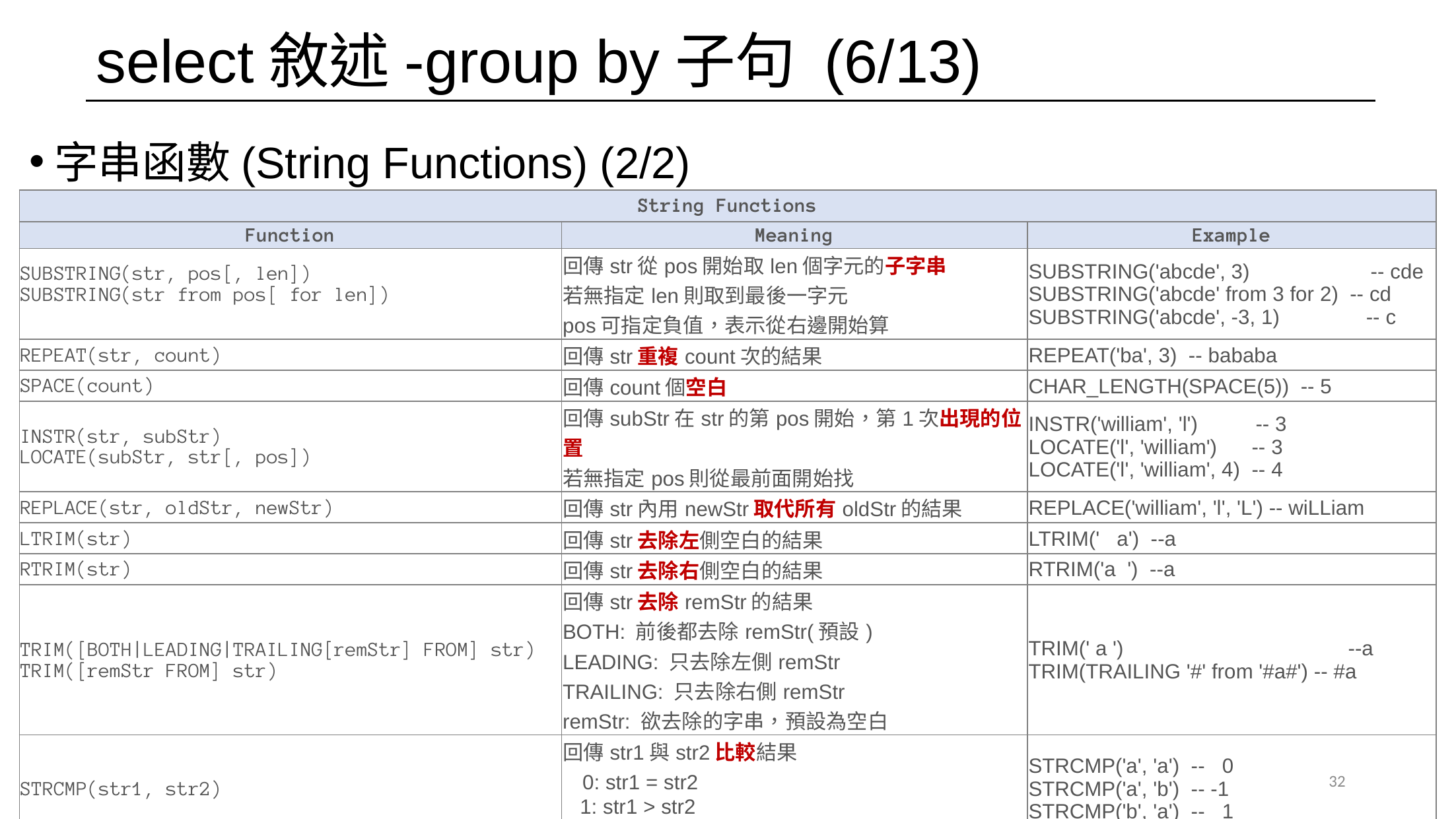

# select敘述-group by子句 (6/13)
字串函數(String Functions) (2/2)
| String Functions |  |  |
| --- | --- | --- |
| Function | Meaning | Example |
| SUBSTRING(str, pos[, len]) SUBSTRING(str from pos[ for len]) | 回傳str從pos開始取len個字元的子字串 若無指定len則取到最後一字元 pos可指定負值，表示從右邊開始算 | SUBSTRING('abcde', 3) -- cde SUBSTRING('abcde' from 3 for 2) -- cd SUBSTRING('abcde', -3, 1) -- c |
| REPEAT(str, count) | 回傳str重複count次的結果 | REPEAT('ba', 3) -- bababa |
| SPACE(count) | 回傳count個空白 | CHAR\_LENGTH(SPACE(5)) -- 5 |
| INSTR(str, subStr) LOCATE(subStr, str[, pos]) | 回傳subStr在str的第pos開始，第1次出現的位置 若無指定pos則從最前面開始找 | INSTR('william', 'l') -- 3 LOCATE('l', 'william') -- 3 LOCATE('l', 'william', 4) -- 4 |
| REPLACE(str, oldStr, newStr) | 回傳str內用newStr取代所有oldStr的結果 | REPLACE('william', 'l', 'L') -- wiLLiam |
| LTRIM(str) | 回傳str去除左側空白的結果 | LTRIM(' a') --a |
| RTRIM(str) | 回傳str去除右側空白的結果 | RTRIM('a ') --a |
| TRIM([BOTH|LEADING|TRAILING[remStr] FROM] str) TRIM([remStr FROM] str) | 回傳str去除remStr的結果 BOTH: 前後都去除remStr(預設) LEADING: 只去除左側remStr TRAILING: 只去除右側remStr remStr: 欲去除的字串，預設為空白 | TRIM(' a ') --a TRIM(TRAILING '#' from '#a#') -- #a |
| STRCMP(str1, str2) | 回傳str1與str2比較結果 0: str1 = str2 1: str1 > str2 -1: str1 < str2 | STRCMP('a', 'a') -- 0 STRCMP('a', 'b') -- -1 STRCMP('b', 'a') -- 1 |
32